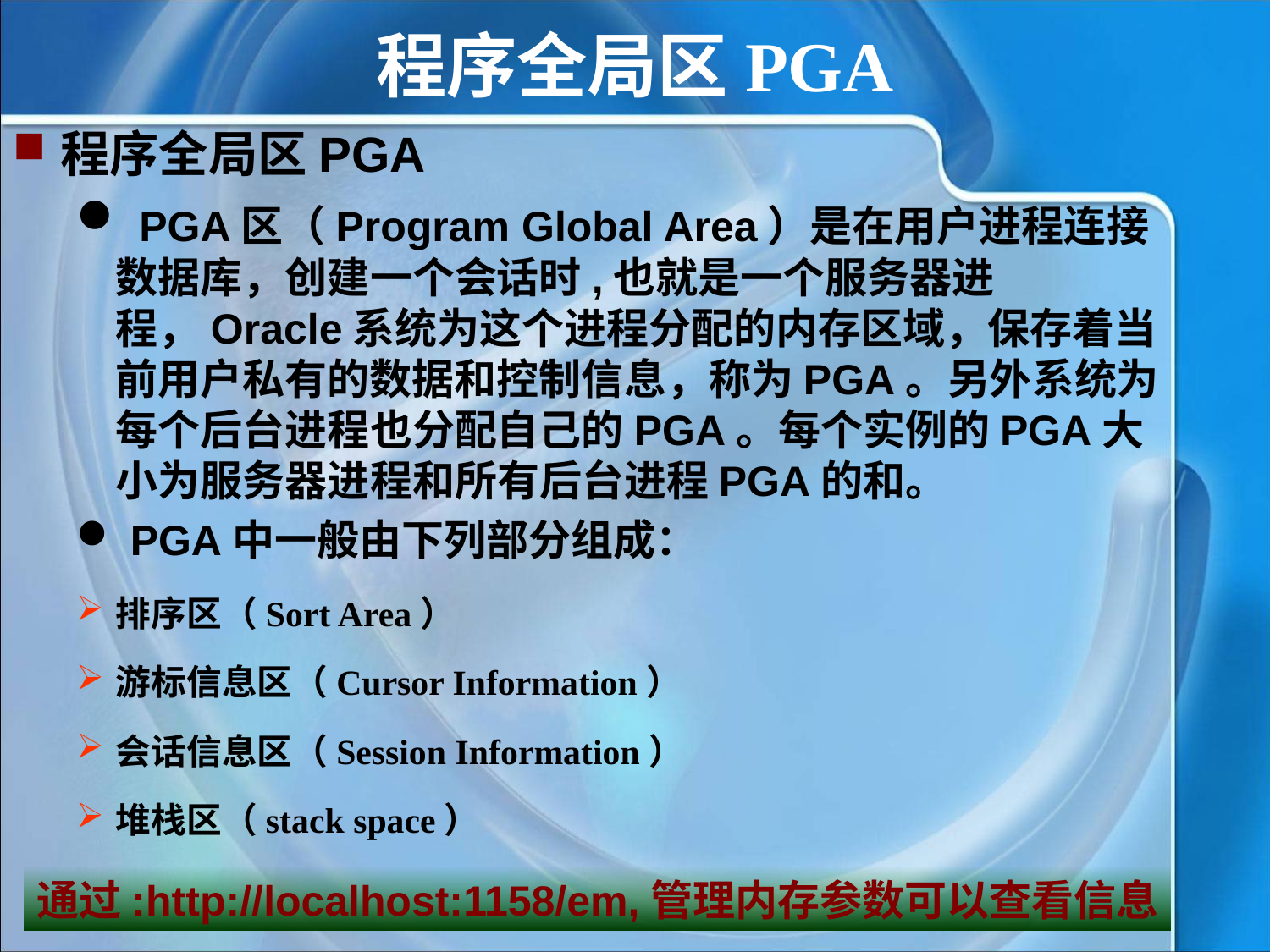

# 程序全局区PGA
程序全局区PGA
 PGA区（Program Global Area）是在用户进程连接数据库，创建一个会话时,也就是一个服务器进程，Oracle系统为这个进程分配的内存区域，保存着当前用户私有的数据和控制信息，称为PGA。另外系统为每个后台进程也分配自己的PGA。每个实例的PGA大小为服务器进程和所有后台进程PGA的和。
 PGA中一般由下列部分组成：
排序区（Sort Area）
游标信息区（Cursor Information）
会话信息区（Session Information）
堆栈区（stack space）
通过:http://localhost:1158/em,管理内存参数可以查看信息
32